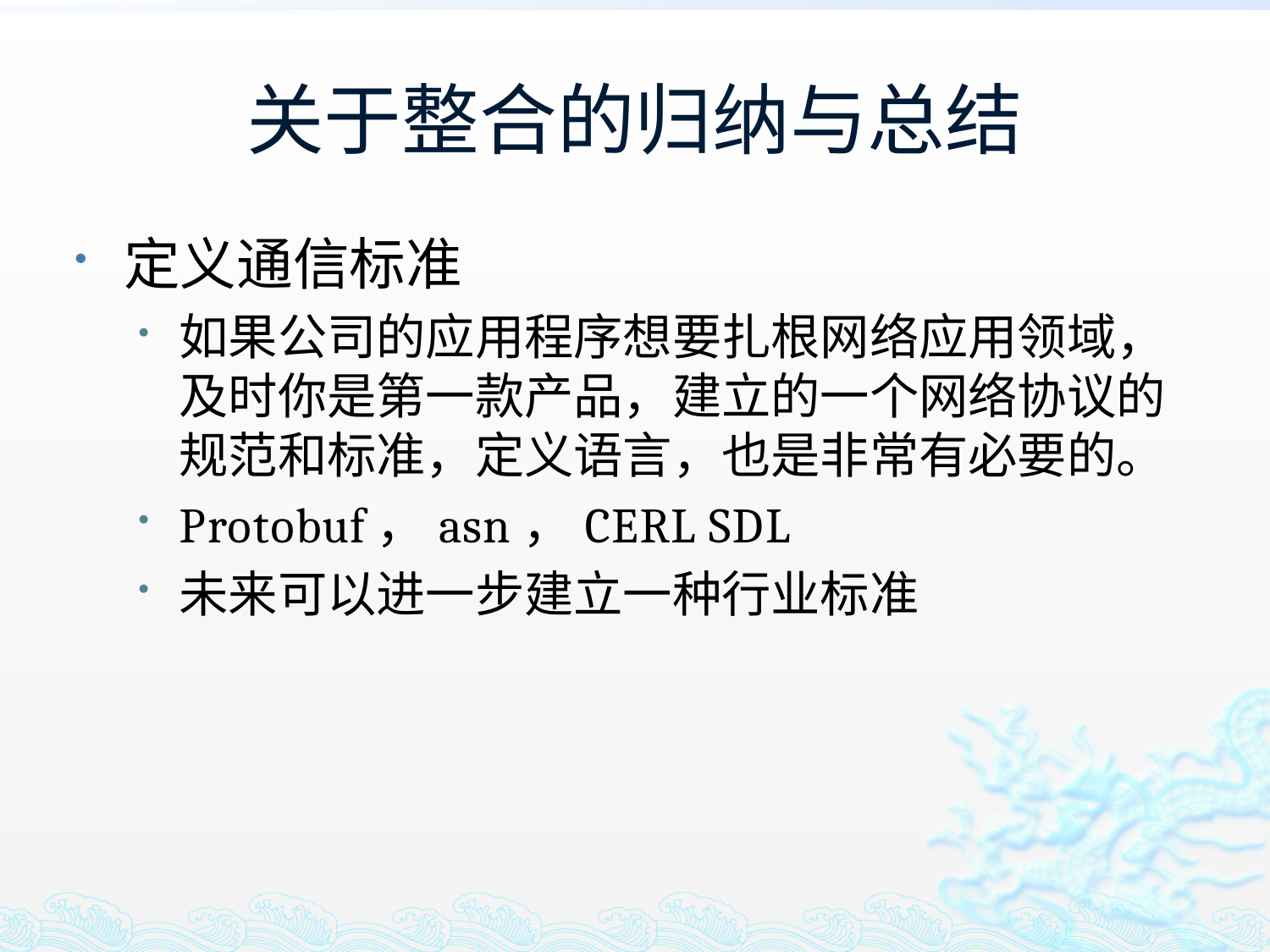

# 关于整合的归纳与总结
定义通信标准
如果公司的应用程序想要扎根网络应用领域，及时你是第一款产品，建立的一个网络协议的规范和标准，定义语言，也是非常有必要的。
Protobuf，asn，CERL SDL
未来可以进一步建立一种行业标准